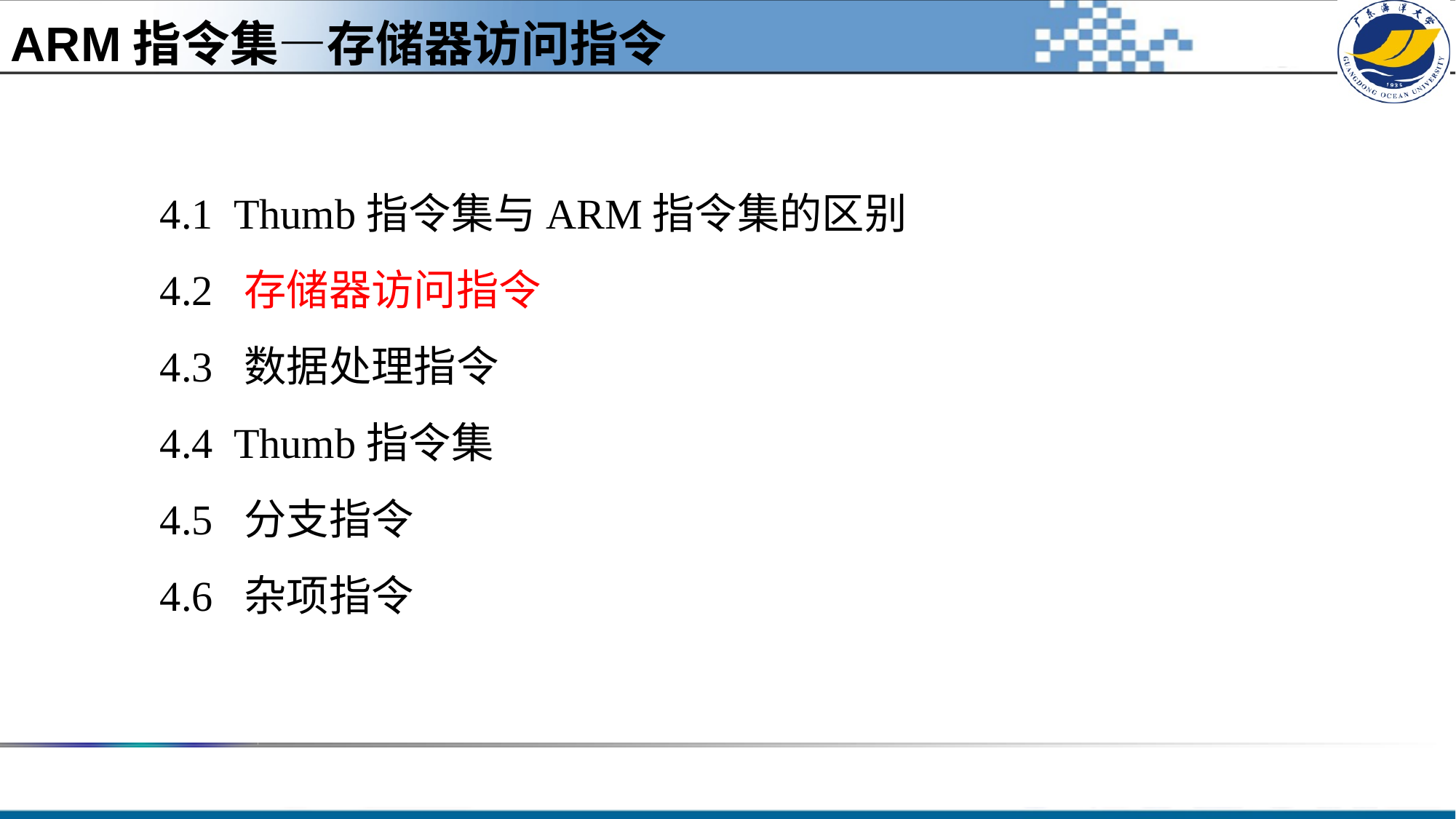

ARM指令集—存储器访问指令
4.1  Thumb指令集与ARM指令集的区别
4.2  存储器访问指令
4.3  数据处理指令
4.4  Thumb指令集
4.5  分支指令
4.6  杂项指令

106